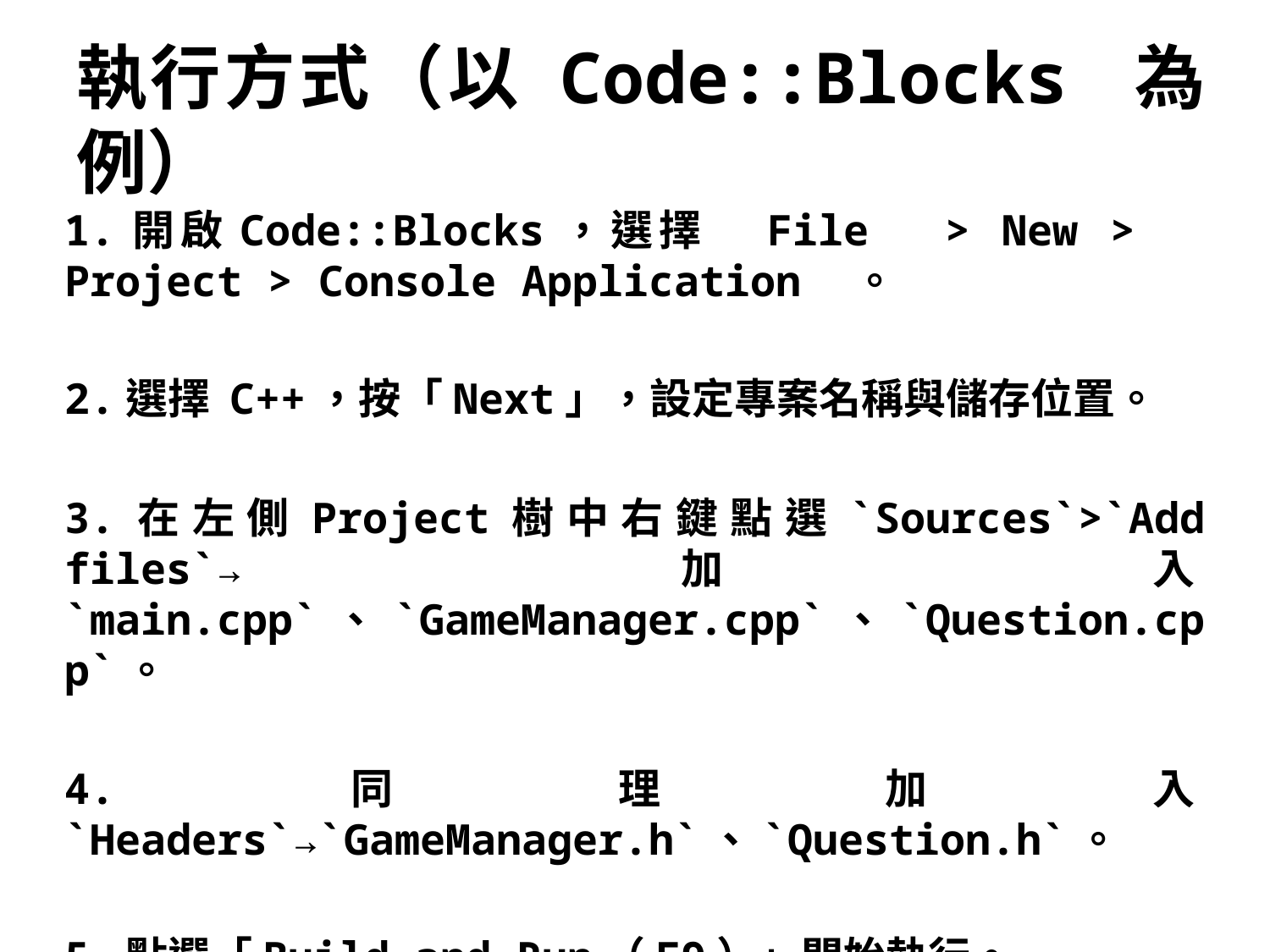

# 執行方式（以 Code::Blocks 為例）
1.開啟Code::Blocks，選擇　File　> New >　Project > Console Application　。

2.選擇 C++，按「Next」，設定專案名稱與儲存位置。

3.在左側Project樹中右鍵點選`Sources`>`Add files`→加入`main.cpp`、`GameManager.cpp`、`Question.cpp`。

4.同理加入`Headers`→`GameManager.h`、`Question.h`。

5.點選「Build and Run（F9）」開始執行。